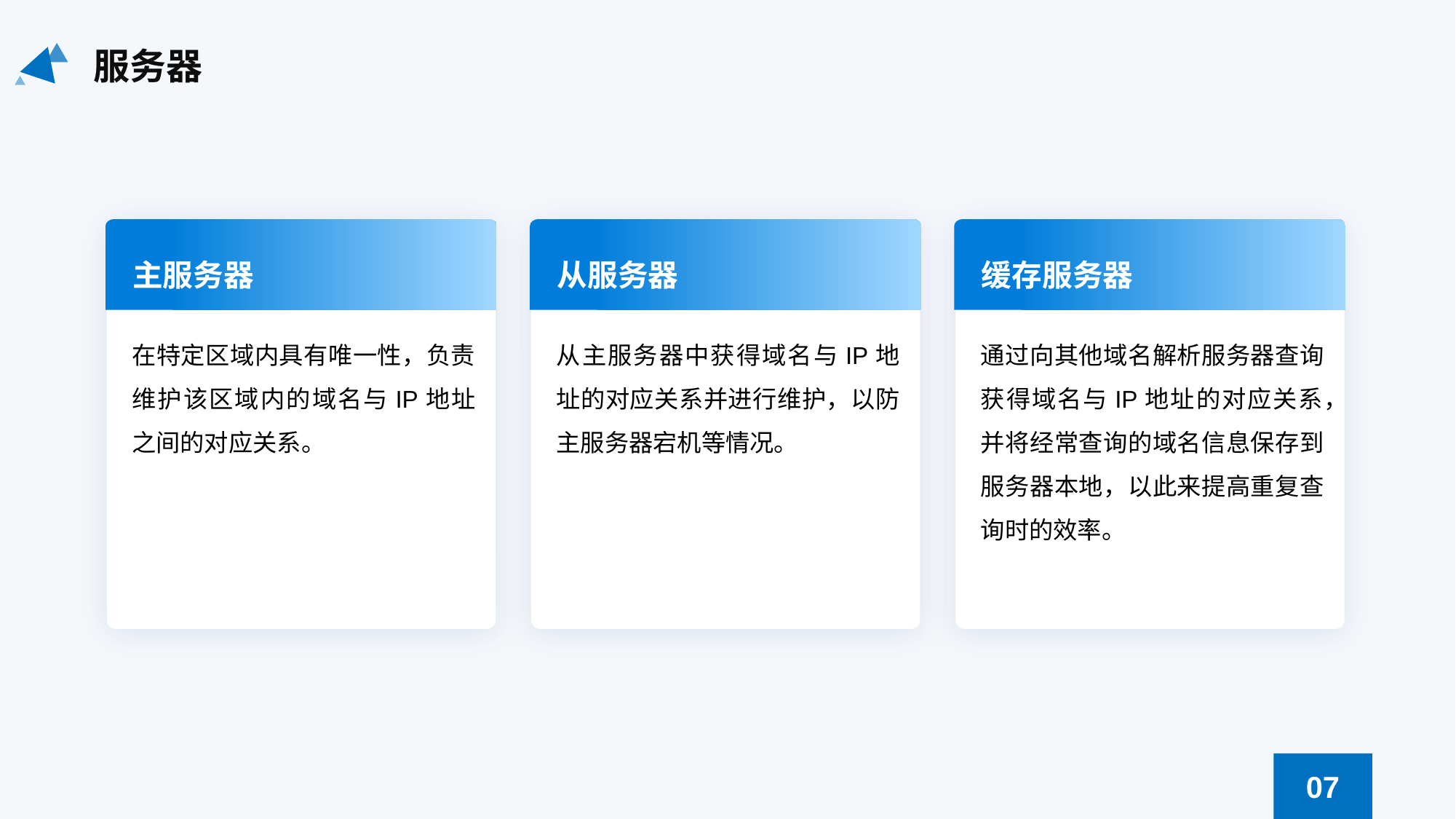

服务器

主服务器
在特定区域内具有唯一性，负责维护该区域内的域名与IP地址之间的对应关系。

从服务器
从主服务器中获得域名与IP地址的对应关系并进行维护，以防主服务器宕机等情况。

缓存服务器
通过向其他域名解析服务器查询获得域名与IP地址的对应关系，并将经常查询的域名信息保存到服务器本地，以此来提高重复查询时的效率。

07